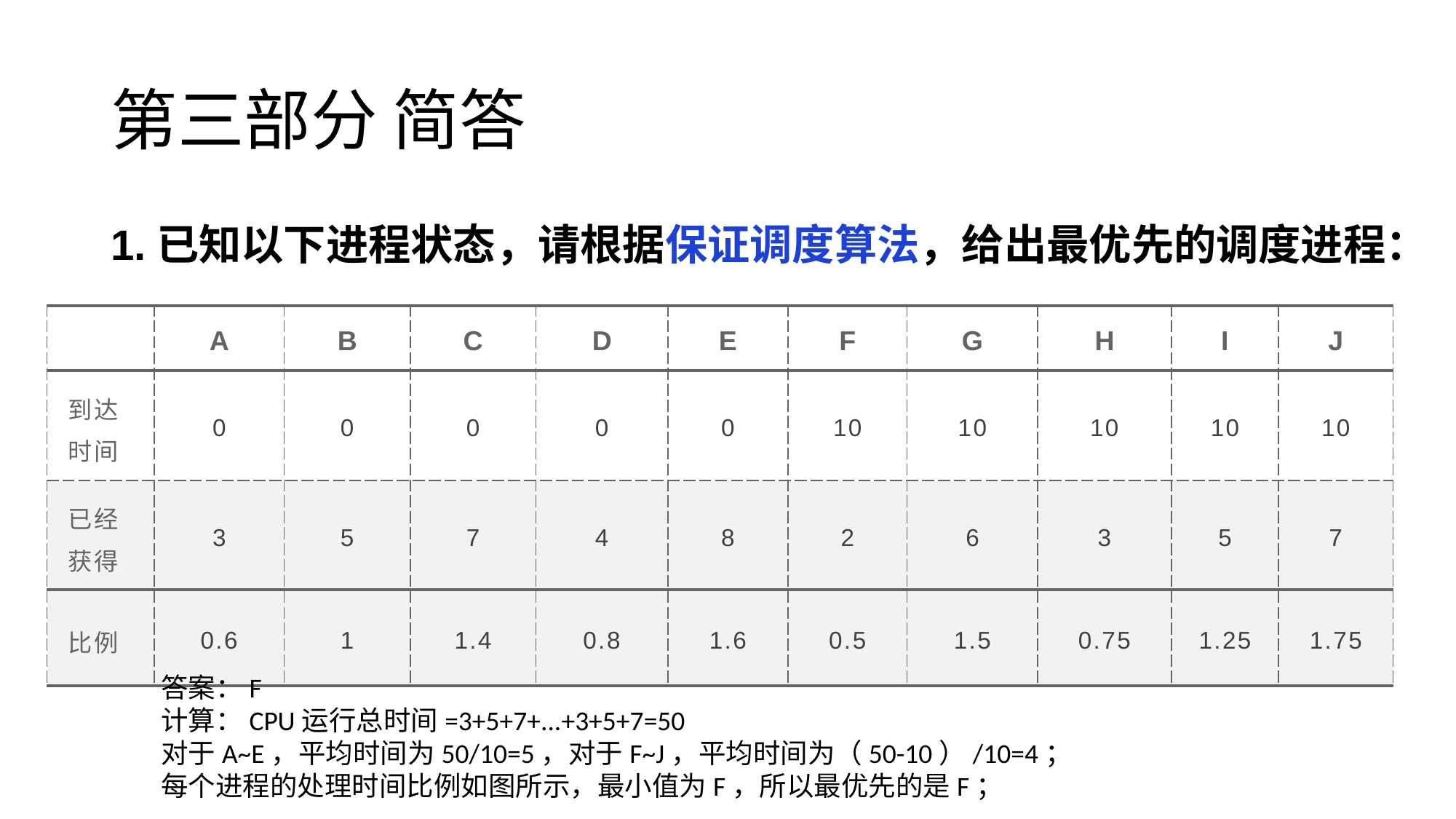

# 第三部分 简答
1.已知以下进程状态，请根据保证调度算法，给出最优先的调度进程：
|  | A | B | C | D | E | F | G | H | I | J |
| --- | --- | --- | --- | --- | --- | --- | --- | --- | --- | --- |
| 到达时间 | 0 | 0 | 0 | 0 | 0 | 10 | 10 | 10 | 10 | 10 |
| 已经获得 | 3 | 5 | 7 | 4 | 8 | 2 | 6 | 3 | 5 | 7 |
| 比例 | 0.6 | 1 | 1.4 | 0.8 | 1.6 | 0.5 | 1.5 | 0.75 | 1.25 | 1.75 |
答案：F
计算：CPU运行总时间=3+5+7+...+3+5+7=50
对于A~E，平均时间为50/10=5，对于F~J，平均时间为（50-10）/10=4；
每个进程的处理时间比例如图所示，最小值为F，所以最优先的是F；